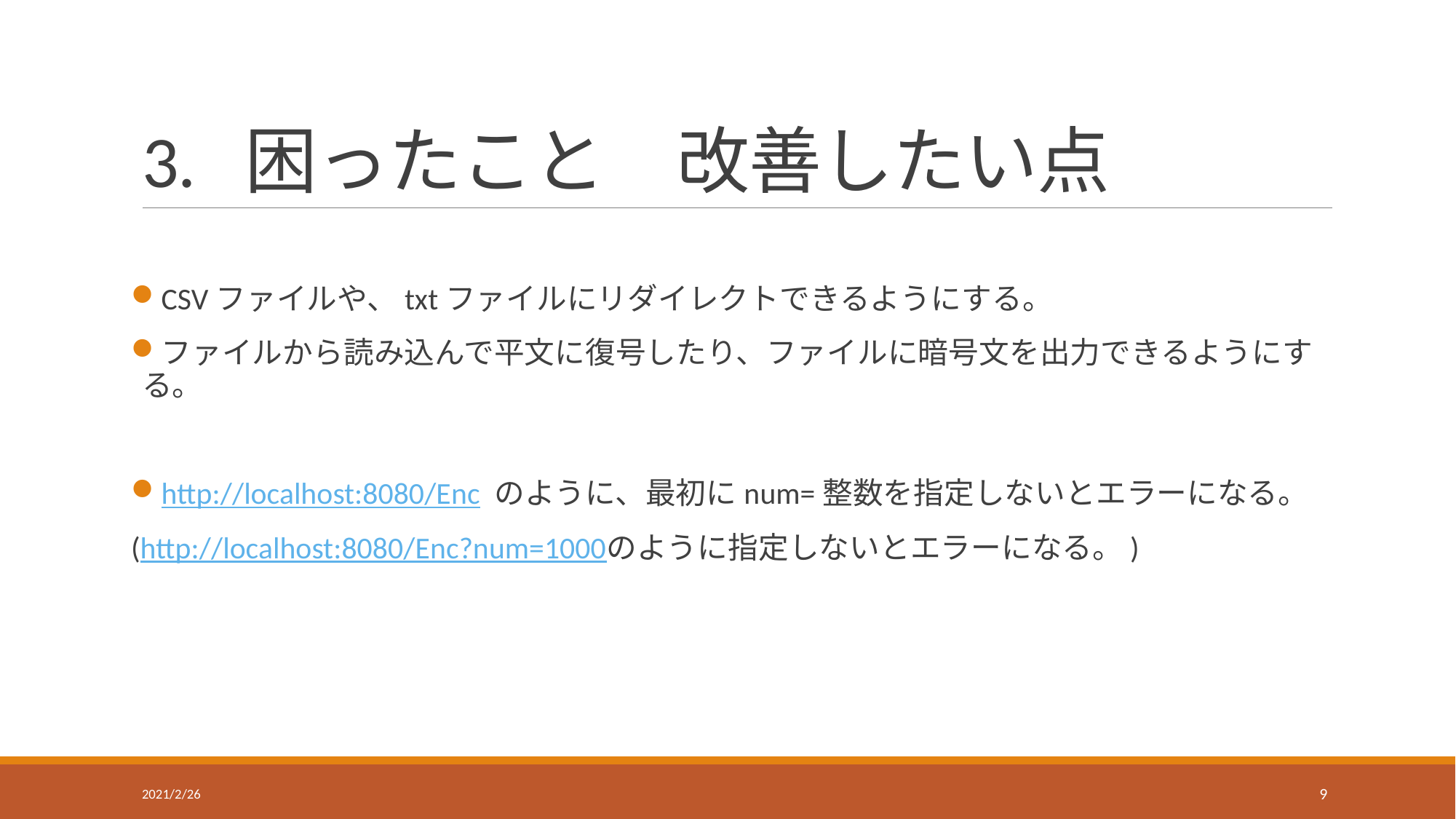

# 3.  困ったこと　改善したい点

CSVファイルや、txtファイルにリダイレクトできるようにする。
ファイルから読み込んで平文に復号したり、ファイルに暗号文を出力できるようにする。

http://localhost:8080/Enc のように、最初にnum=整数を指定しないとエラーになる。
(http://localhost:8080/Enc?num=1000のように指定しないとエラーになる。)

2021/2/26
9